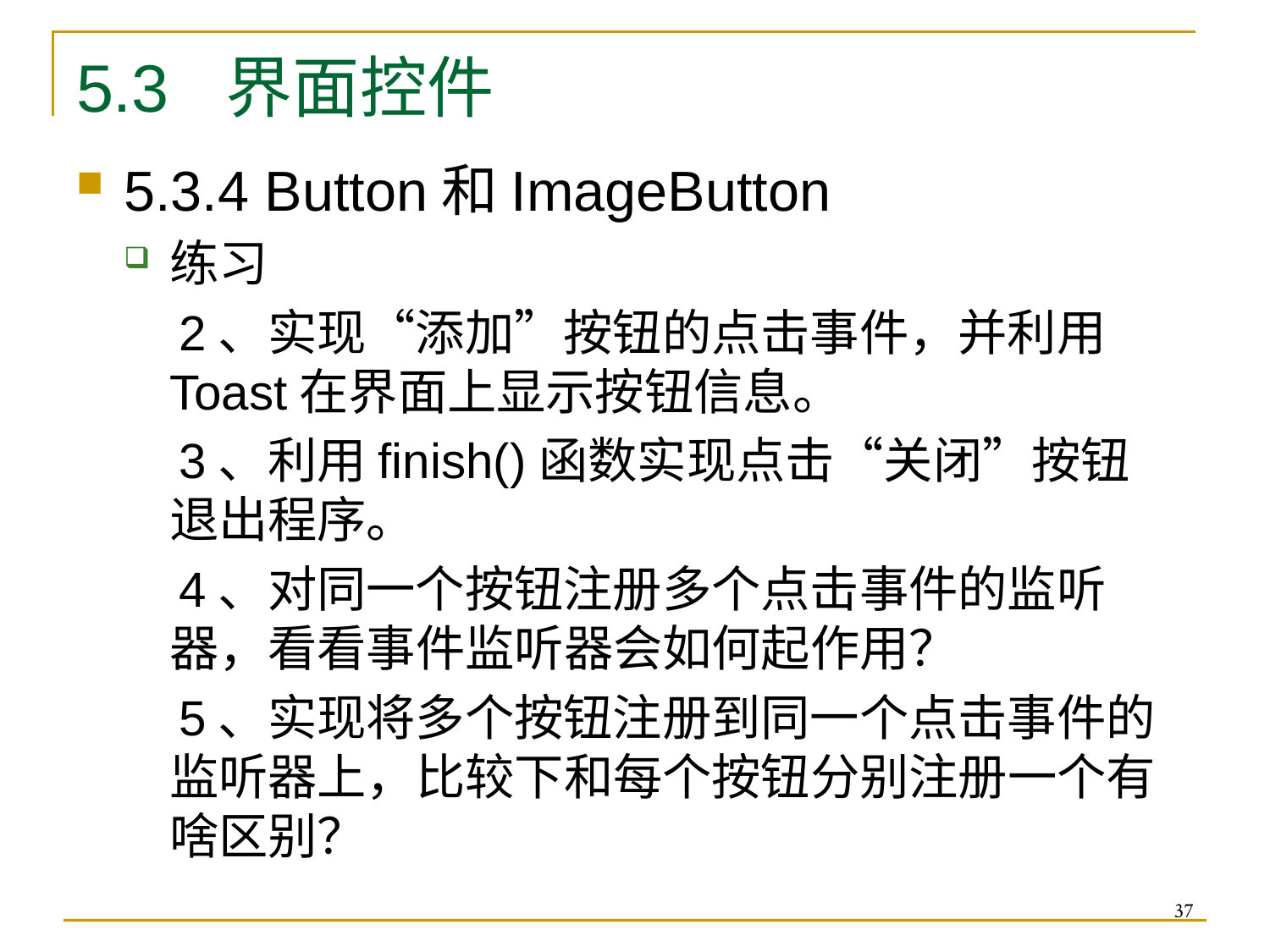

# 5.3 界面控件
5.3.4 Button和ImageButton
练习
    2、实现“添加”按钮的点击事件，并利用Toast在界面上显示按钮信息。
    3、利用finish()函数实现点击“关闭”按钮退出程序。
    4、对同一个按钮注册多个点击事件的监听器，看看事件监听器会如何起作用？
    5、实现将多个按钮注册到同一个点击事件的监听器上，比较下和每个按钮分别注册一个有啥区别？
37